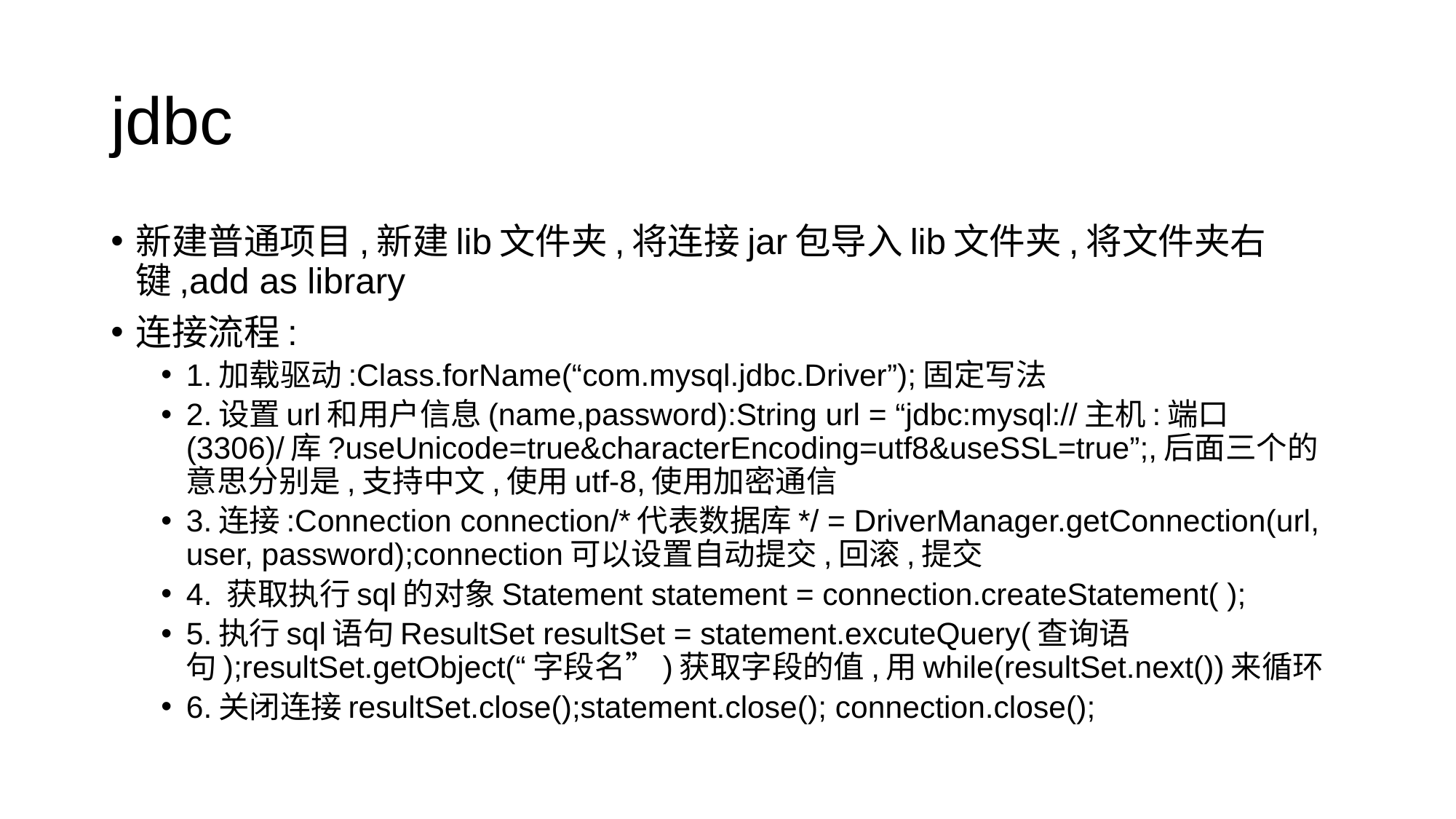

# jdbc
新建普通项目,新建lib文件夹,将连接jar包导入lib文件夹,将文件夹右键,add as library
连接流程:
1.加载驱动:Class.forName(“com.mysql.jdbc.Driver”);固定写法
2.设置url和用户信息(name,password):String url = “jdbc:mysql://主机:端口(3306)/库?useUnicode=true&characterEncoding=utf8&useSSL=true”;,后面三个的意思分别是,支持中文,使用utf-8,使用加密通信
3.连接:Connection connection/*代表数据库*/ = DriverManager.getConnection(url, user, password);connection可以设置自动提交,回滚,提交
4. 获取执行sql的对象Statement statement = connection.createStatement( );
5.执行sql语句ResultSet resultSet = statement.excuteQuery(查询语句);resultSet.getObject(“字段名”)获取字段的值,用while(resultSet.next())来循环
6.关闭连接resultSet.close();statement.close(); connection.close();